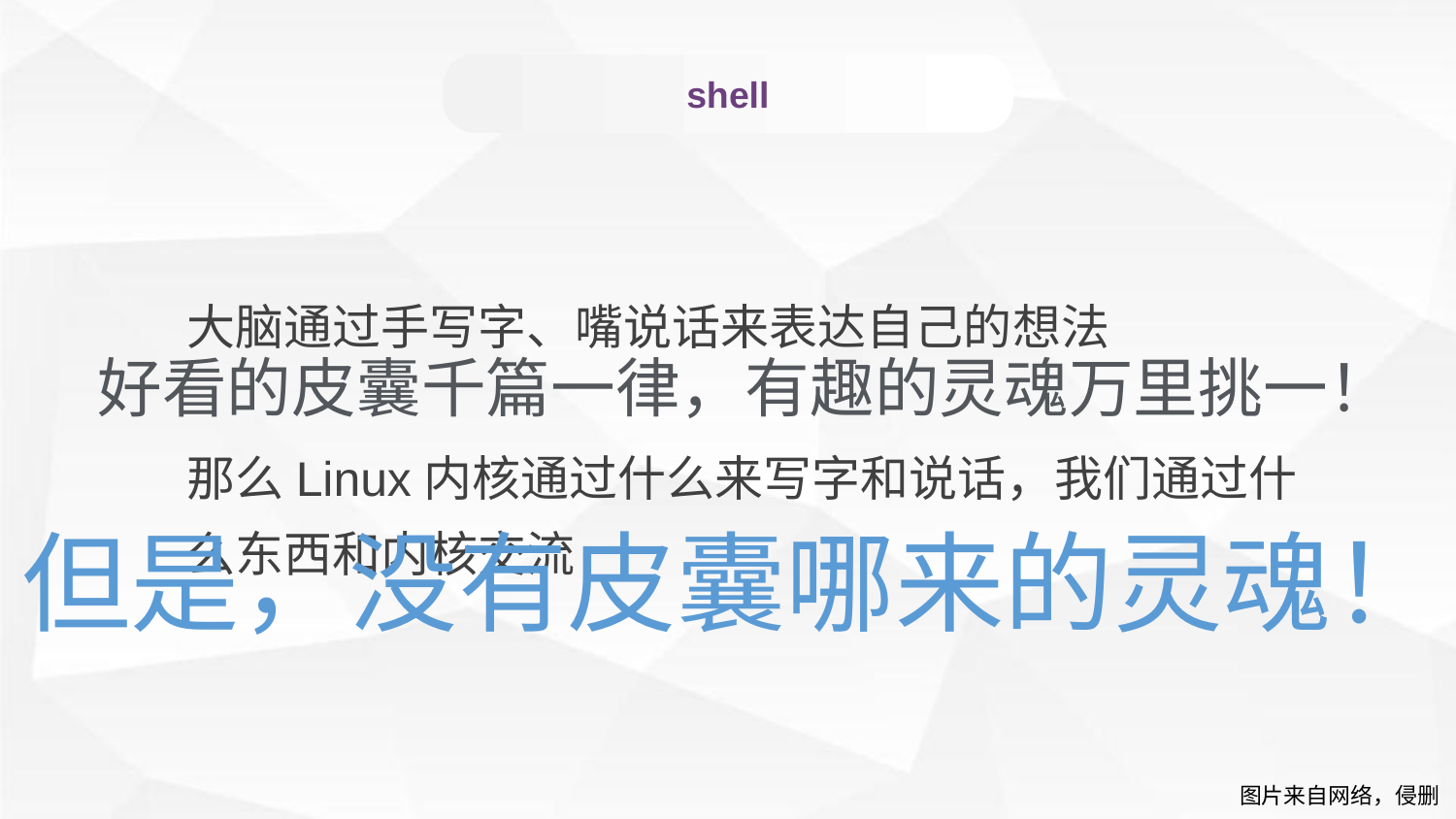

shell
大脑通过手写字、嘴说话来表达自己的想法

那么Linux内核通过什么来写字和说话，我们通过什么东西和内核交流
好看的皮囊千篇一律，有趣的灵魂万里挑一！
但是，没有皮囊哪来的灵魂！
图片来自网络，侵删